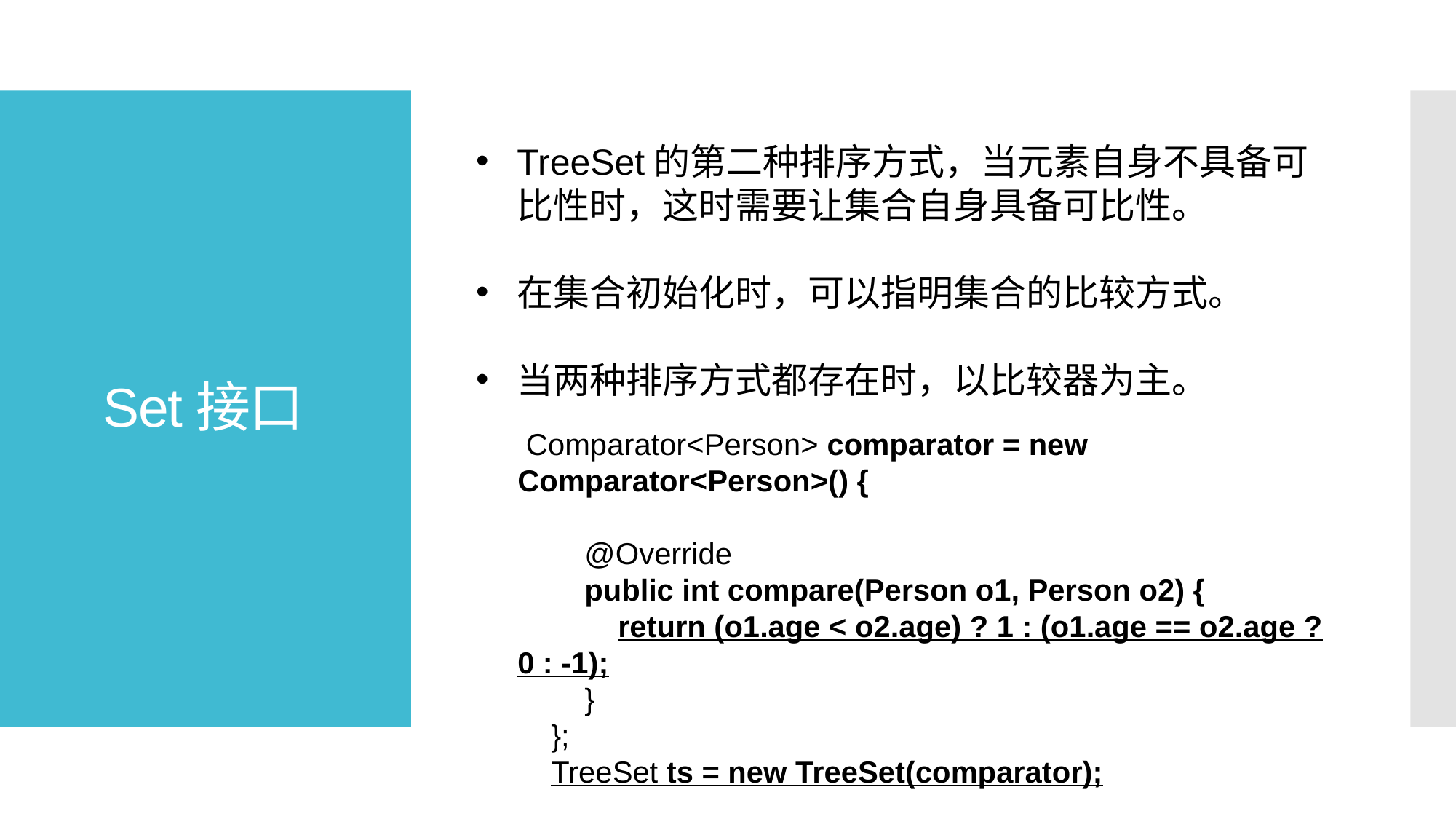

TreeSet的第二种排序方式，当元素自身不具备可比性时，这时需要让集合自身具备可比性。

在集合初始化时，可以指明集合的比较方式。

当两种排序方式都存在时，以比较器为主。
# Set接口
 Comparator<Person> comparator = new Comparator<Person>() {

        @Override
        public int compare(Person o1, Person o2) {
            return (o1.age < o2.age) ? 1 : (o1.age == o2.age ? 0 : -1);
        }
    };
    TreeSet ts = new TreeSet(comparator);